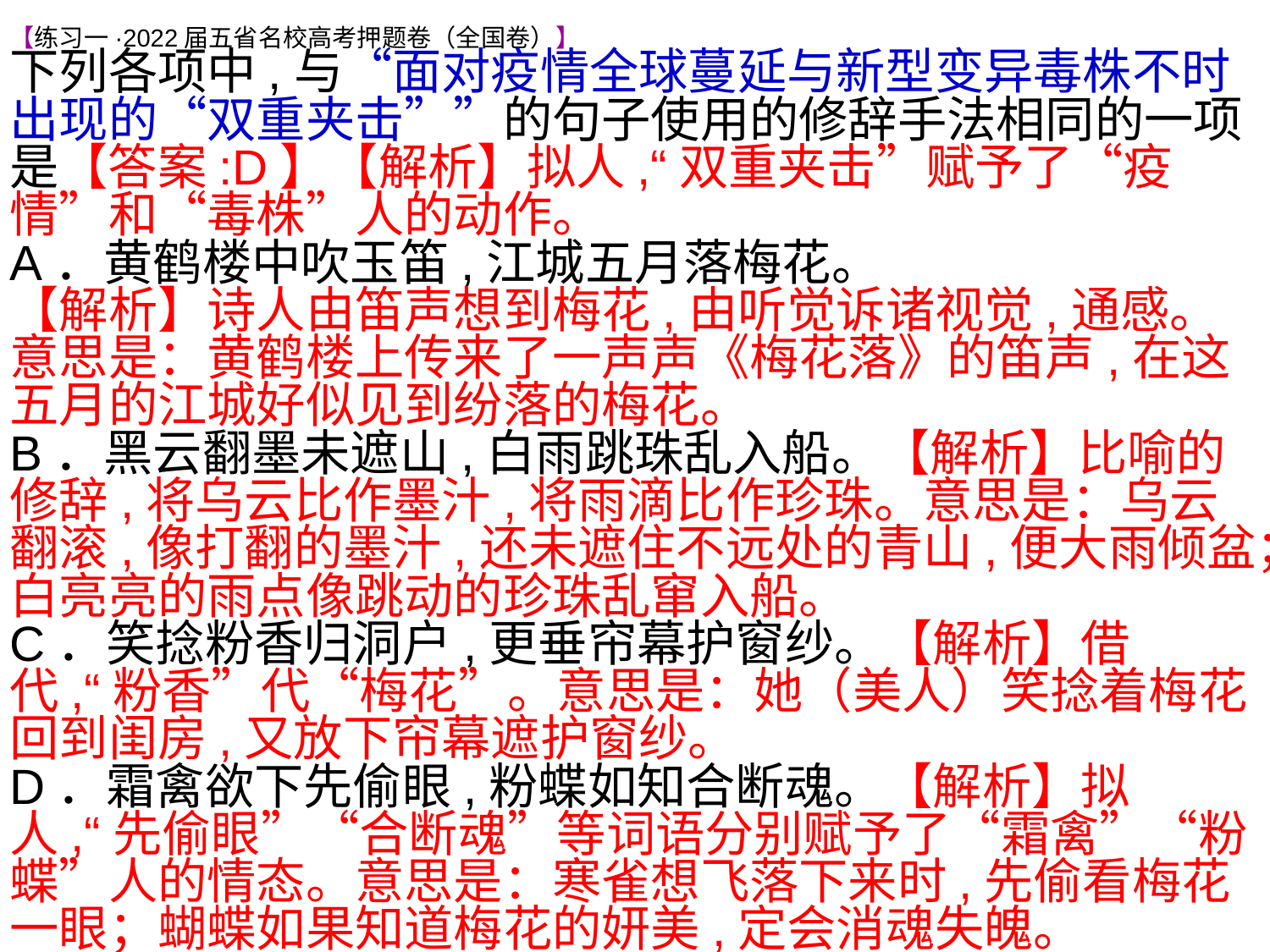

【练习一·2022届五省名校高考押题卷（全国卷）】
下列各项中,与“面对疫情全球蔓延与新型变异毒株不时出现的“双重夹击””的句子使用的修辞手法相同的一项是【答案:D】【解析】拟人,“双重夹击”赋予了“疫情”和“毒株”人的动作。
A．黄鹤楼中吹玉笛,江城五月落梅花。
【解析】诗人由笛声想到梅花,由听觉诉诸视觉,通感。意思是：黄鹤楼上传来了一声声《梅花落》的笛声,在这五月的江城好似见到纷落的梅花。
B．黑云翻墨未遮山,白雨跳珠乱入船。【解析】比喻的修辞,将乌云比作墨汁,将雨滴比作珍珠。意思是：乌云翻滚,像打翻的墨汁,还未遮住不远处的青山,便大雨倾盆；白亮亮的雨点像跳动的珍珠乱窜入船。
C．笑捻粉香归洞户,更垂帘幕护窗纱。【解析】借代,“粉香”代“梅花”。意思是：她（美人）笑捻着梅花回到闺房,又放下帘幕遮护窗纱。
D．霜禽欲下先偷眼,粉蝶如知合断魂。【解析】拟人,“先偷眼”“合断魂”等词语分别赋予了“霜禽”“粉蝶”人的情态。意思是：寒雀想飞落下来时,先偷看梅花一眼；蝴蝶如果知道梅花的妍美,定会消魂失魄。